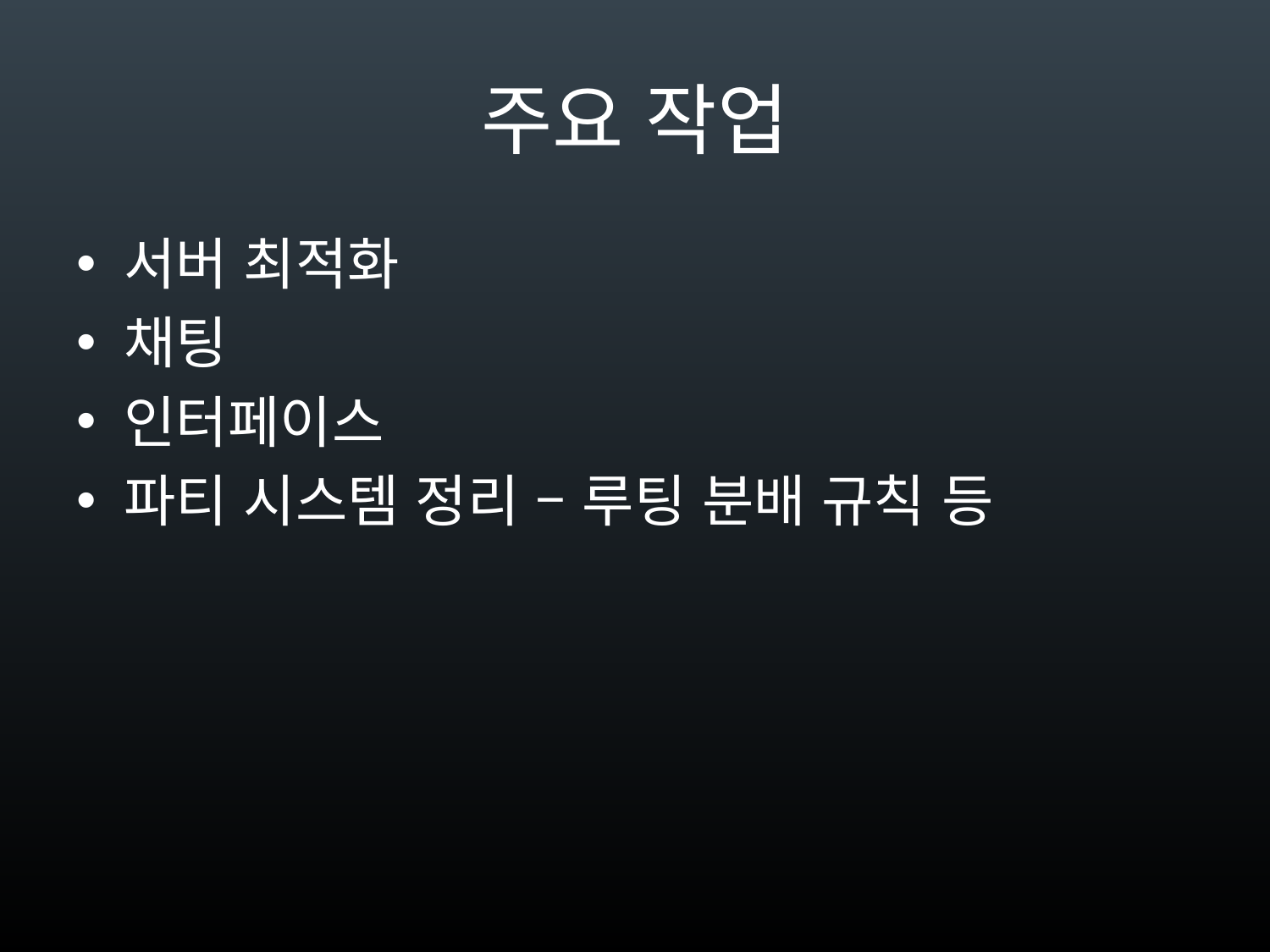

# 주요 작업
서버 최적화
채팅
인터페이스
파티 시스템 정리 – 루팅 분배 규칙 등